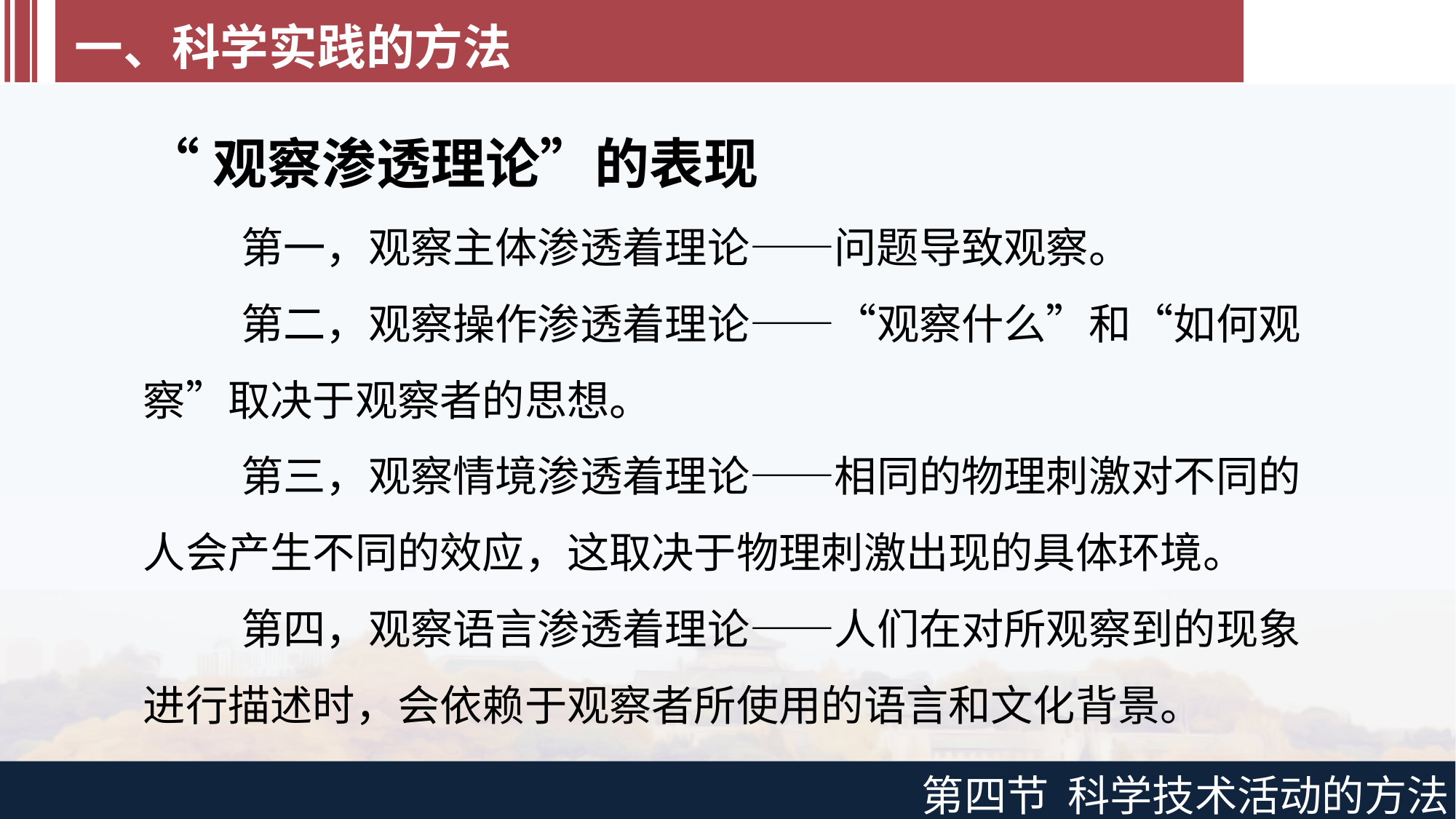

一、科学实践的方法
“观察渗透理论”的表现
第一，观察主体渗透着理论——问题导致观察。
第二，观察操作渗透着理论——“观察什么”和“如何观察”取决于观察者的思想。
第三，观察情境渗透着理论——相同的物理刺激对不同的人会产生不同的效应，这取决于物理刺激出现的具体环境。
第四，观察语言渗透着理论——人们在对所观察到的现象进行描述时，会依赖于观察者所使用的语言和文化背景。
第四节  科学技术活动的方法